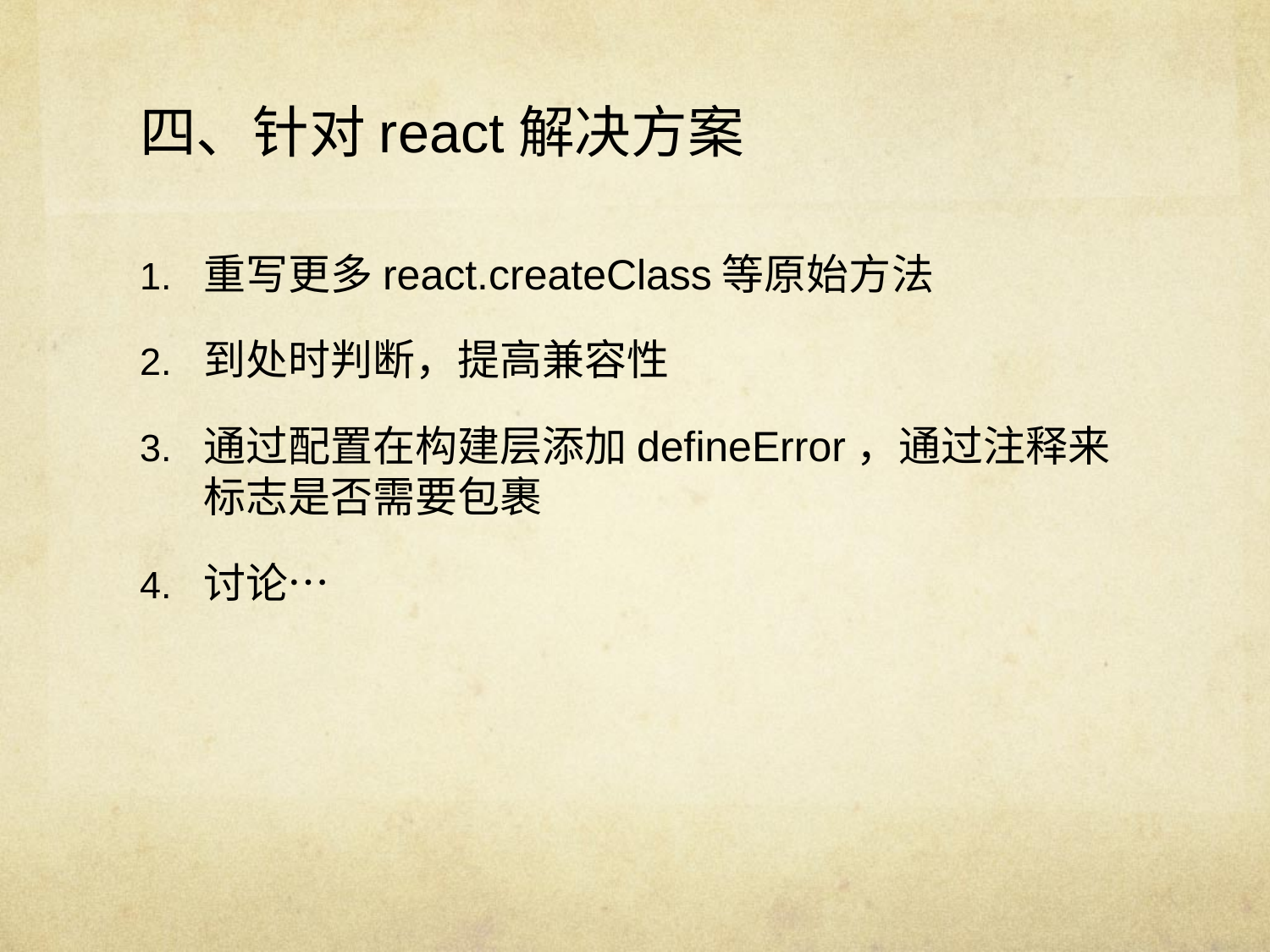

# 四、针对react解决方案
重写更多react.createClass等原始方法
到处时判断，提高兼容性
通过配置在构建层添加defineError，通过注释来标志是否需要包裹
讨论…